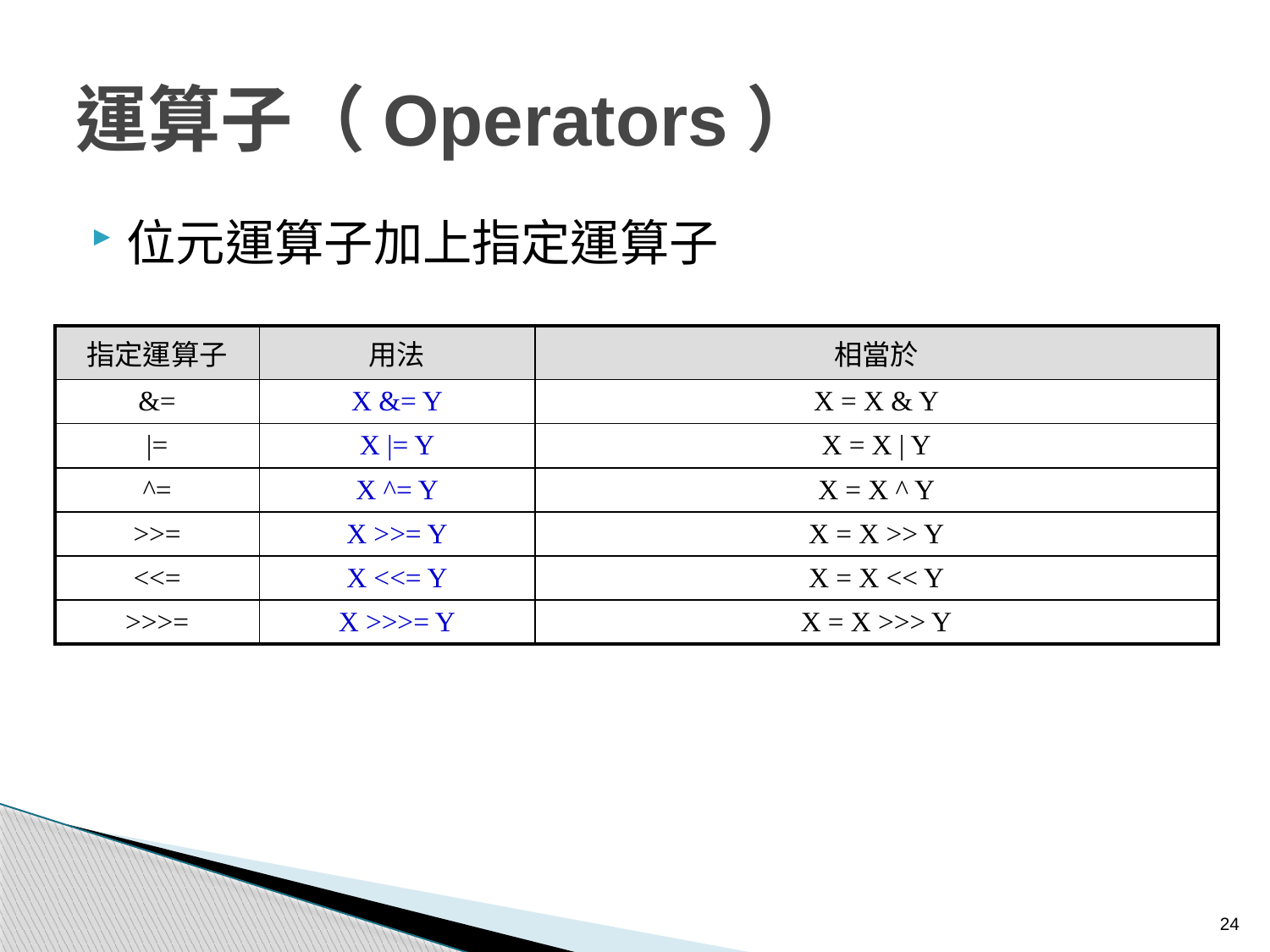

# 運算子（Operators）
位元運算子加上指定運算子

| 指定運算子 | 用法 | 相當於 |
| --- | --- | --- |
| &= | X &= Y | X = X & Y |
| |= | X |= Y | X = X | Y |
| ^= | X ^= Y | X = X ^ Y |
| >>= | X >>= Y | X = X >> Y |
| <<= | X <<= Y | X = X << Y |
| >>>= | X >>>= Y | X = X >>> Y |
24